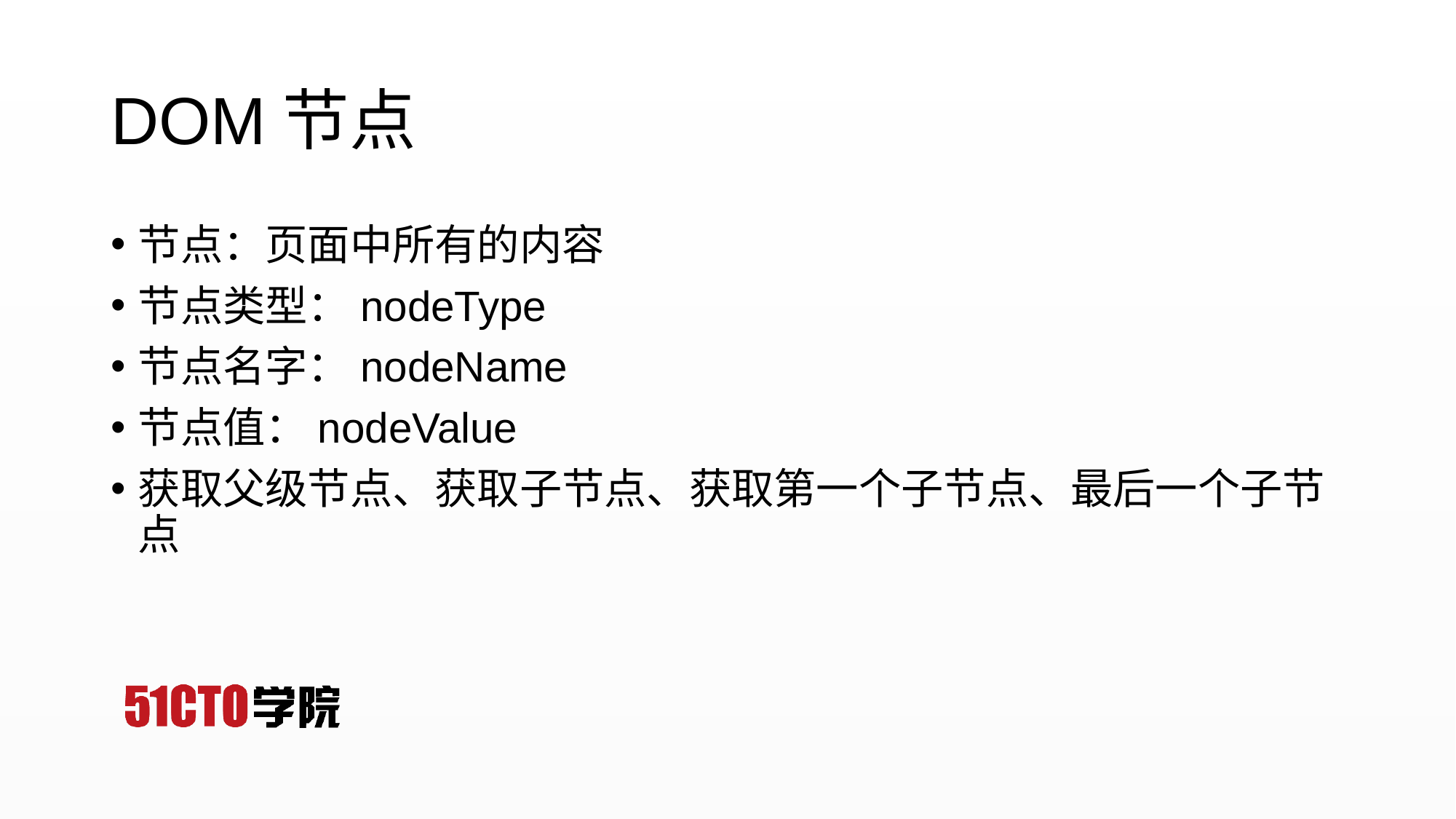

# DOM节点
节点：页面中所有的内容
节点类型：nodeType
节点名字：nodeName
节点值：nodeValue
获取父级节点、获取子节点、获取第一个子节点、最后一个子节点